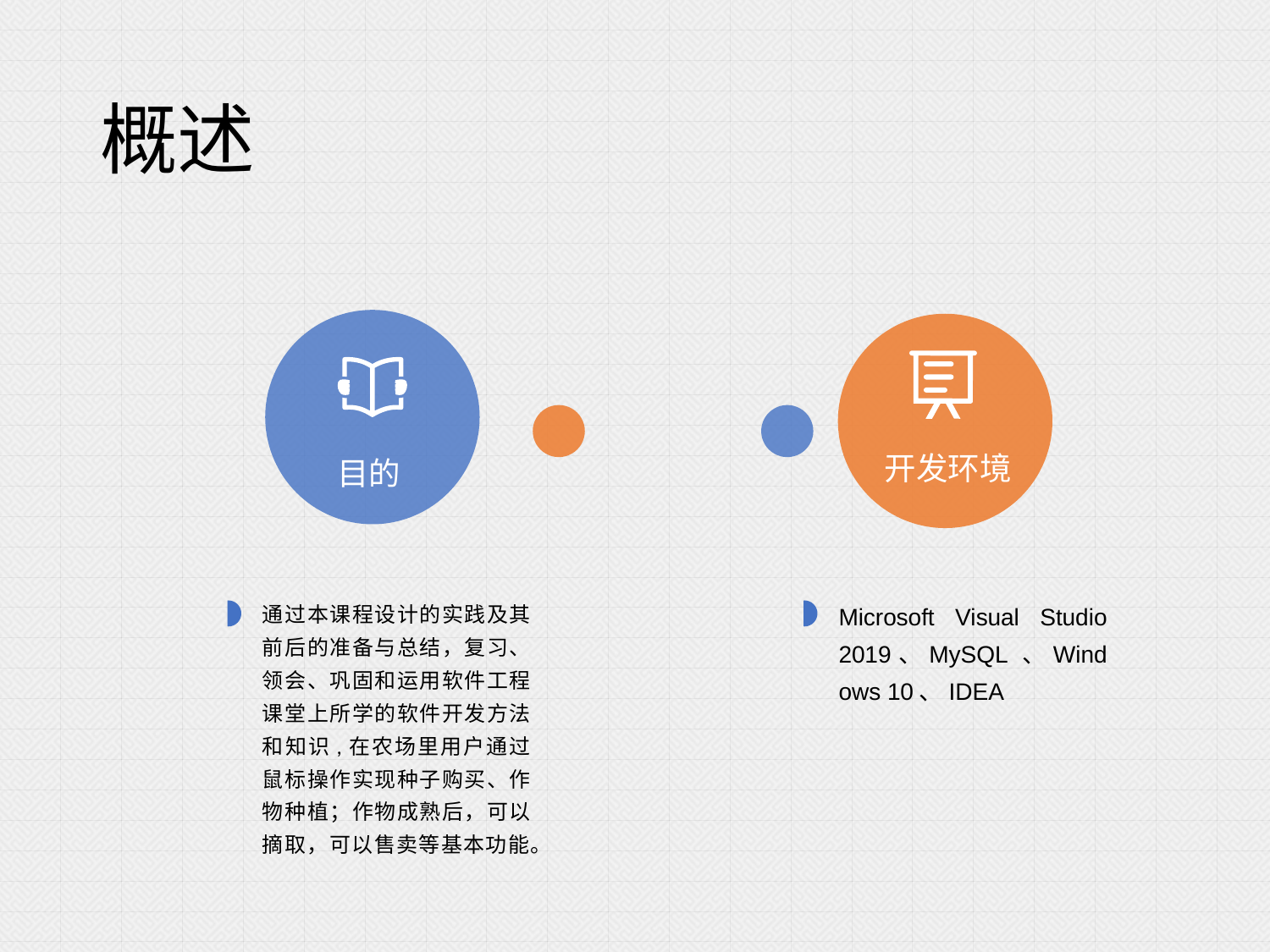

# 概述

开发环境
目的
通过本课程设计的实践及其前后的准备与总结，复习、领会、巩固和运用软件工程课堂上所学的软件开发方法和知识,在农场里用户通过鼠标操作实现种子购买、作物种植；作物成熟后，可以摘取，可以售卖等基本功能。

Microsoft Visual Studio 2019、MySQL 、Windows 10、IDEA